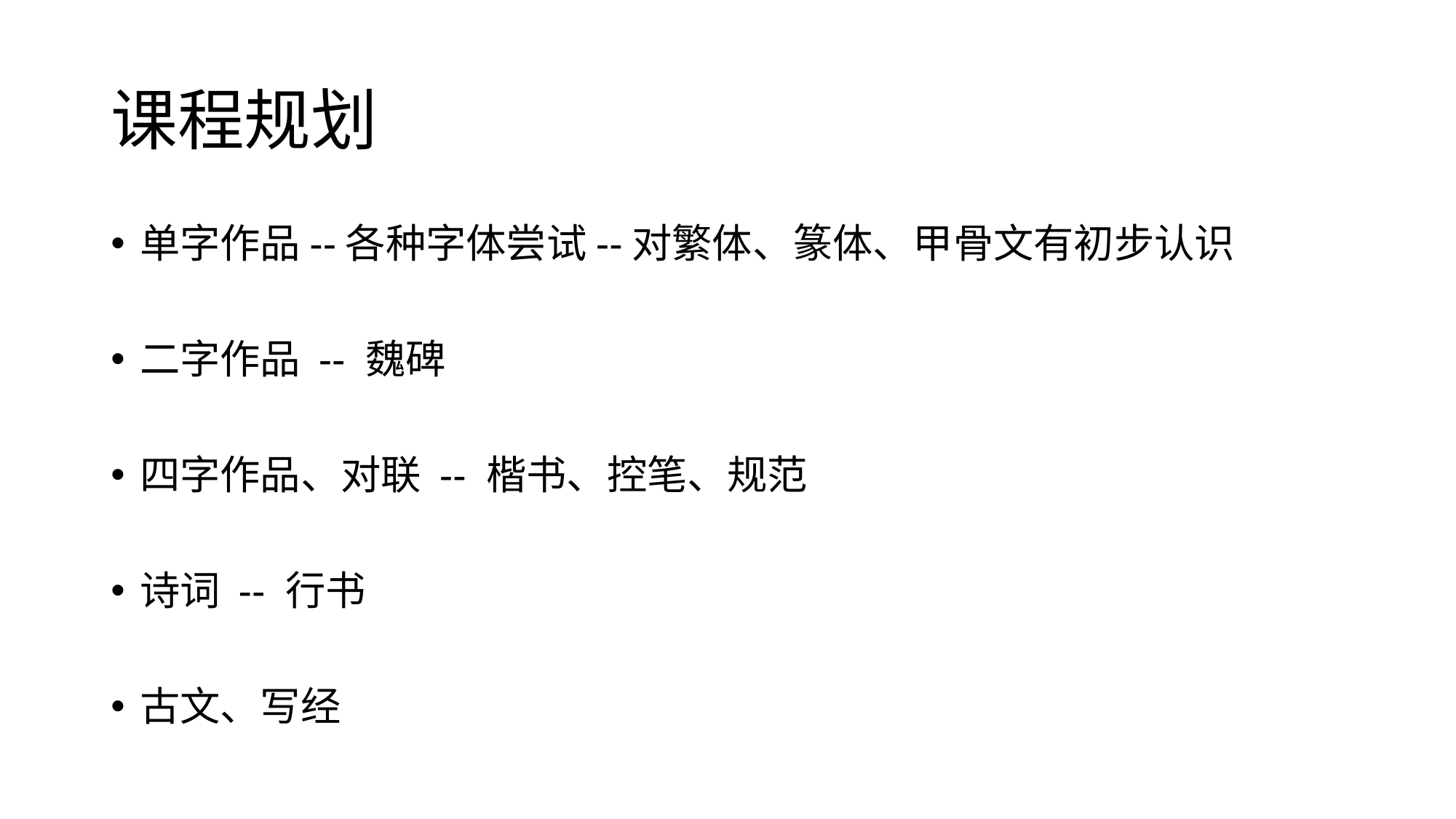

# 课程规划
单字作品--各种字体尝试--对繁体、篆体、甲骨文有初步认识

二字作品 -- 魏碑

四字作品、对联 -- 楷书、控笔、规范

诗词 -- 行书

古文、写经